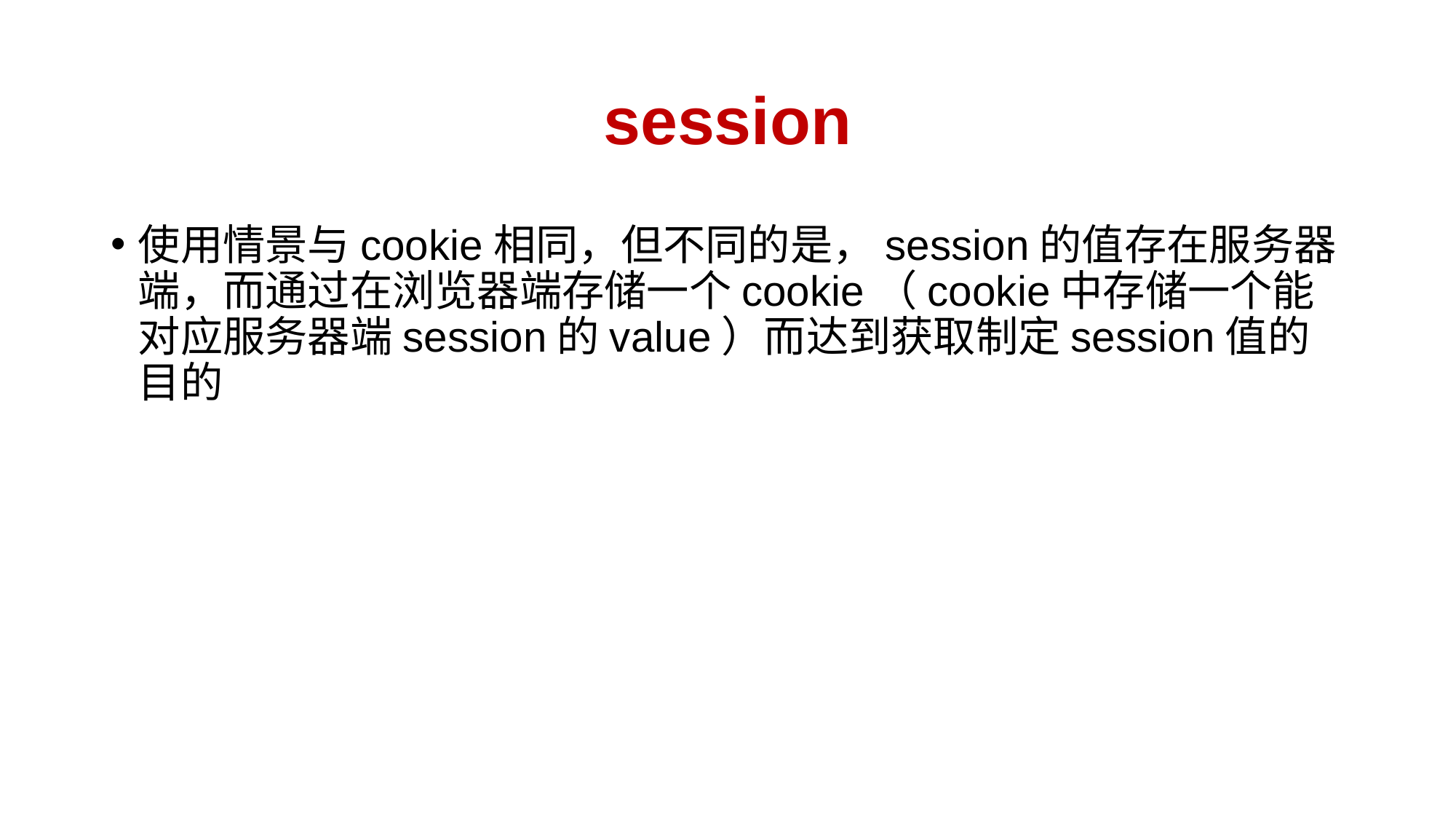

# session
使用情景与cookie相同，但不同的是，session的值存在服务器端，而通过在浏览器端存储一个cookie（cookie中存储一个能对应服务器端session的value）而达到获取制定session值的目的